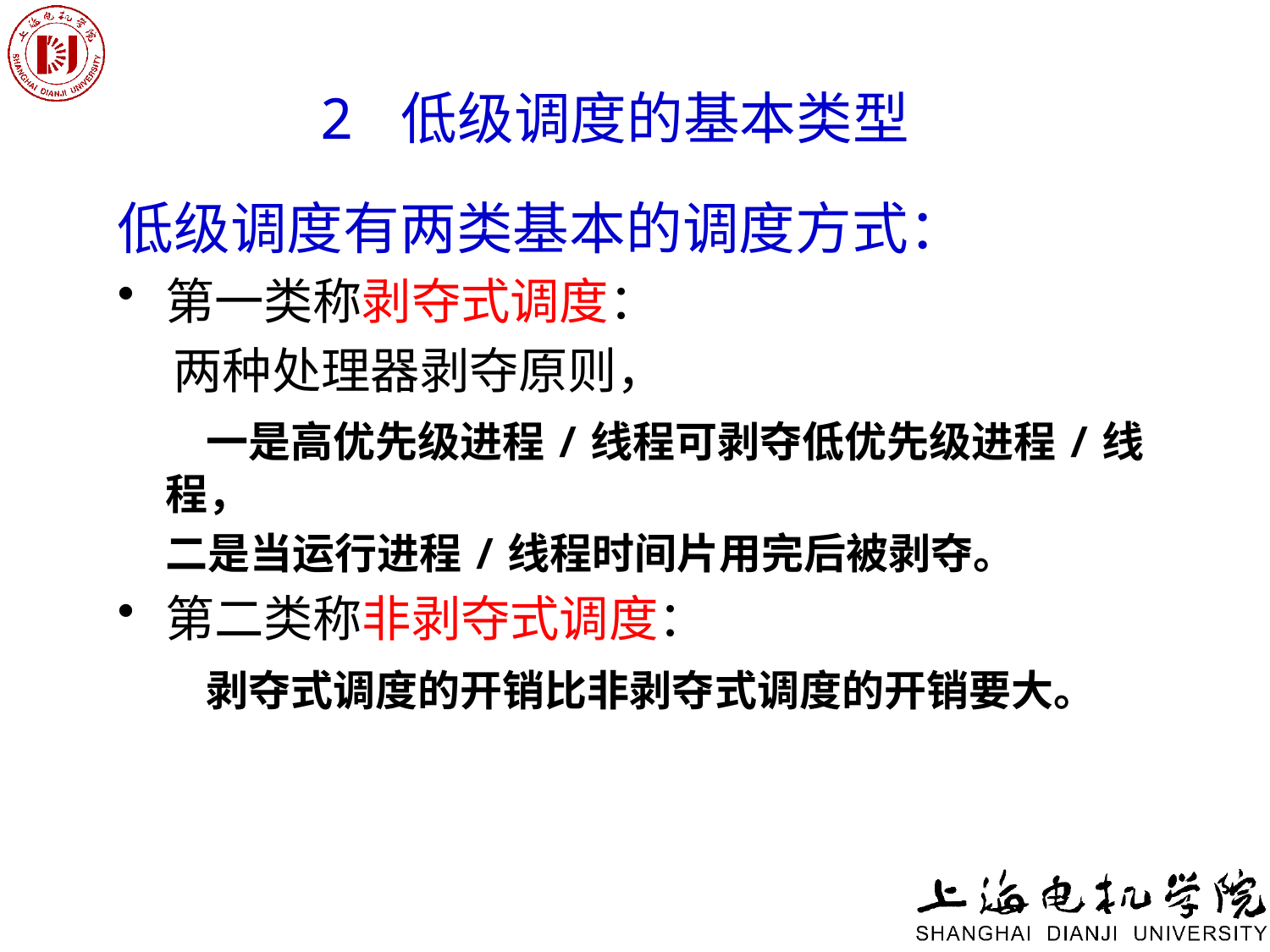

# 2 低级调度的基本类型
低级调度有两类基本的调度方式：
第一类称剥夺式调度：
    两种处理器剥夺原则，
       一是高优先级进程/线程可剥夺低优先级进程/线程，
    二是当运行进程/线程时间片用完后被剥夺。
第二类称非剥夺式调度：
       剥夺式调度的开销比非剥夺式调度的开销要大。